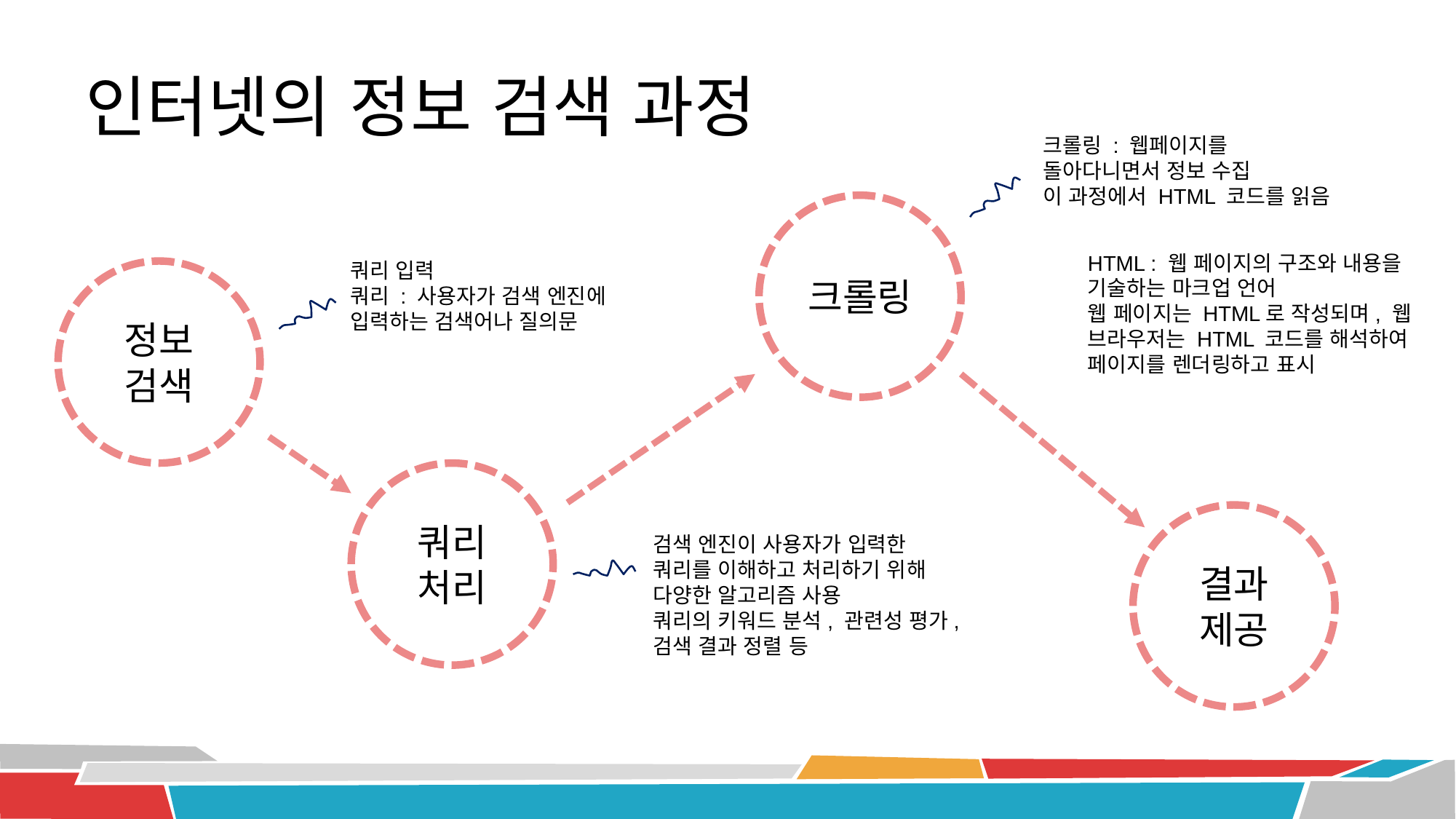

인터넷의 정보 검색 과정
크롤링 : 웹페이지를 돌아다니면서 정보 수집
이 과정에서 HTML 코드를 읽음

크롤링
HTML : 웹 페이지의 구조와 내용을 기술하는 마크업 언어
웹 페이지는 HTML로 작성되며, 웹 브라우저는 HTML 코드를 해석하여 페이지를 렌더링하고 표시
쿼리 입력
쿼리 : 사용자가 검색 엔진에 입력하는 검색어나 질의문
정보 검색

쿼리 처리
결과 제공
검색 엔진이 사용자가 입력한 쿼리를 이해하고 처리하기 위해
다양한 알고리즘 사용
쿼리의 키워드 분석, 관련성 평가, 검색 결과 정렬 등